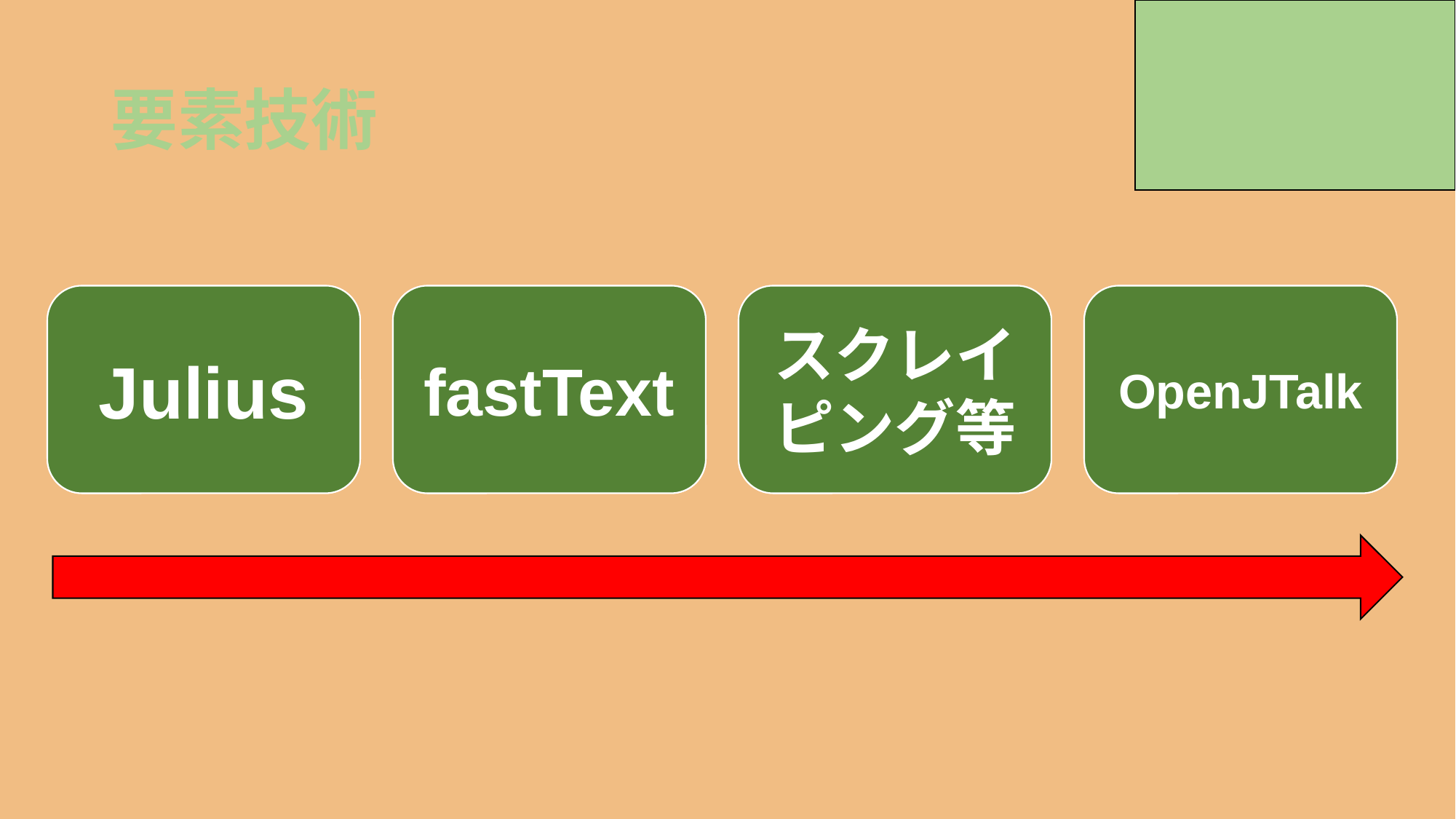

# 要素技術
音声認識
Julius
テキスト分類
fastText
データ
取得
スクレイピング等
音声合成
OpenJTalk